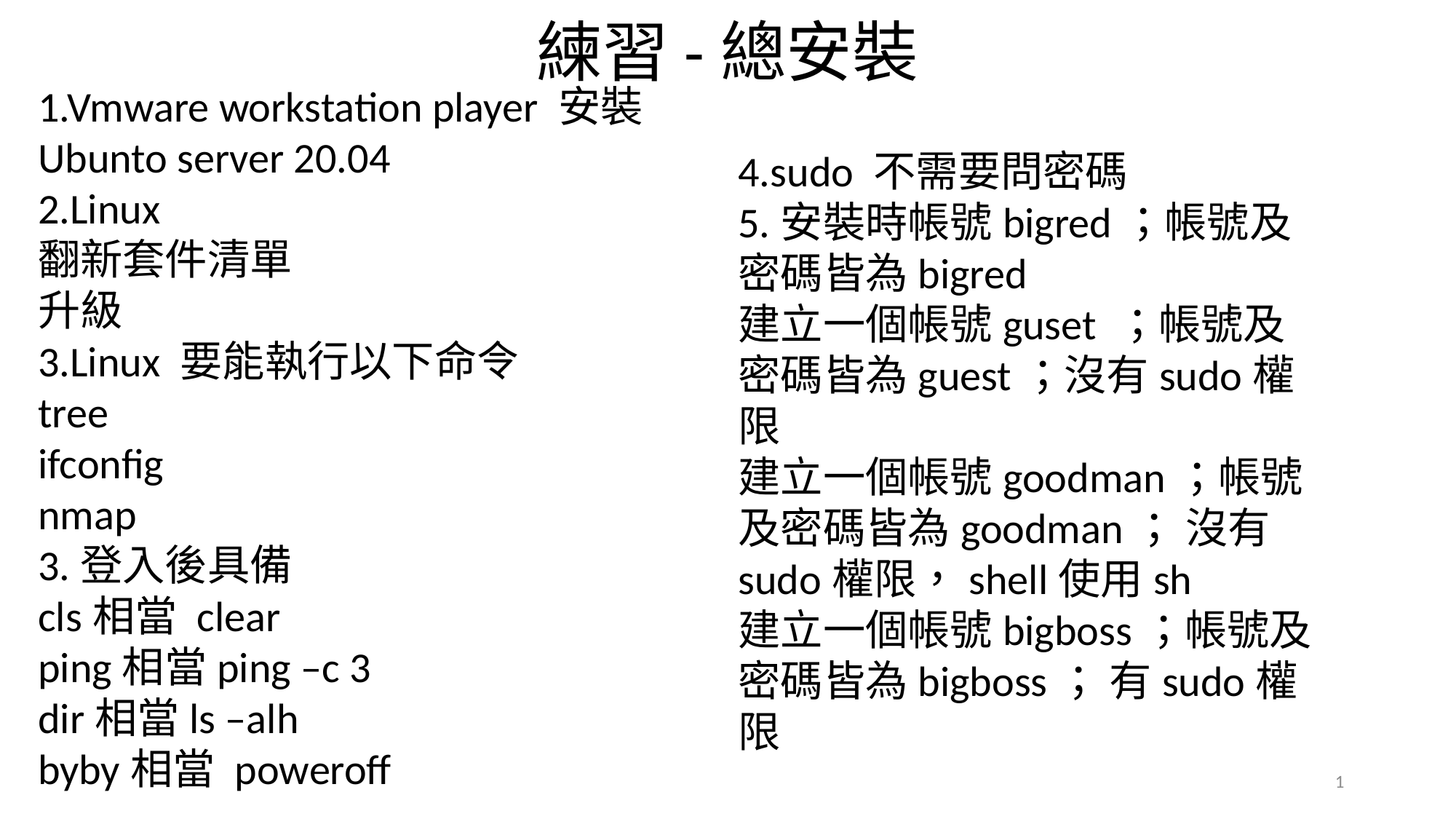

# 練習-總安裝
1.Vmware workstation player 安裝Ubunto server 20.04
2.Linux
翻新套件清單
升級
3.Linux 要能執行以下命令
tree
ifconfig
nmap
3.登入後具備
cls相當 clear
ping相當ping –c 3
dir相當ls –alh
byby相當 poweroff

4.sudo 不需要問密碼
5.安裝時帳號bigred；帳號及密碼皆為bigred
建立一個帳號guset ；帳號及密碼皆為guest；沒有sudo權限
建立一個帳號goodman；帳號及密碼皆為goodman； 沒有sudo權限，shell使用sh
建立一個帳號bigboss；帳號及密碼皆為bigboss； 有sudo權限

1